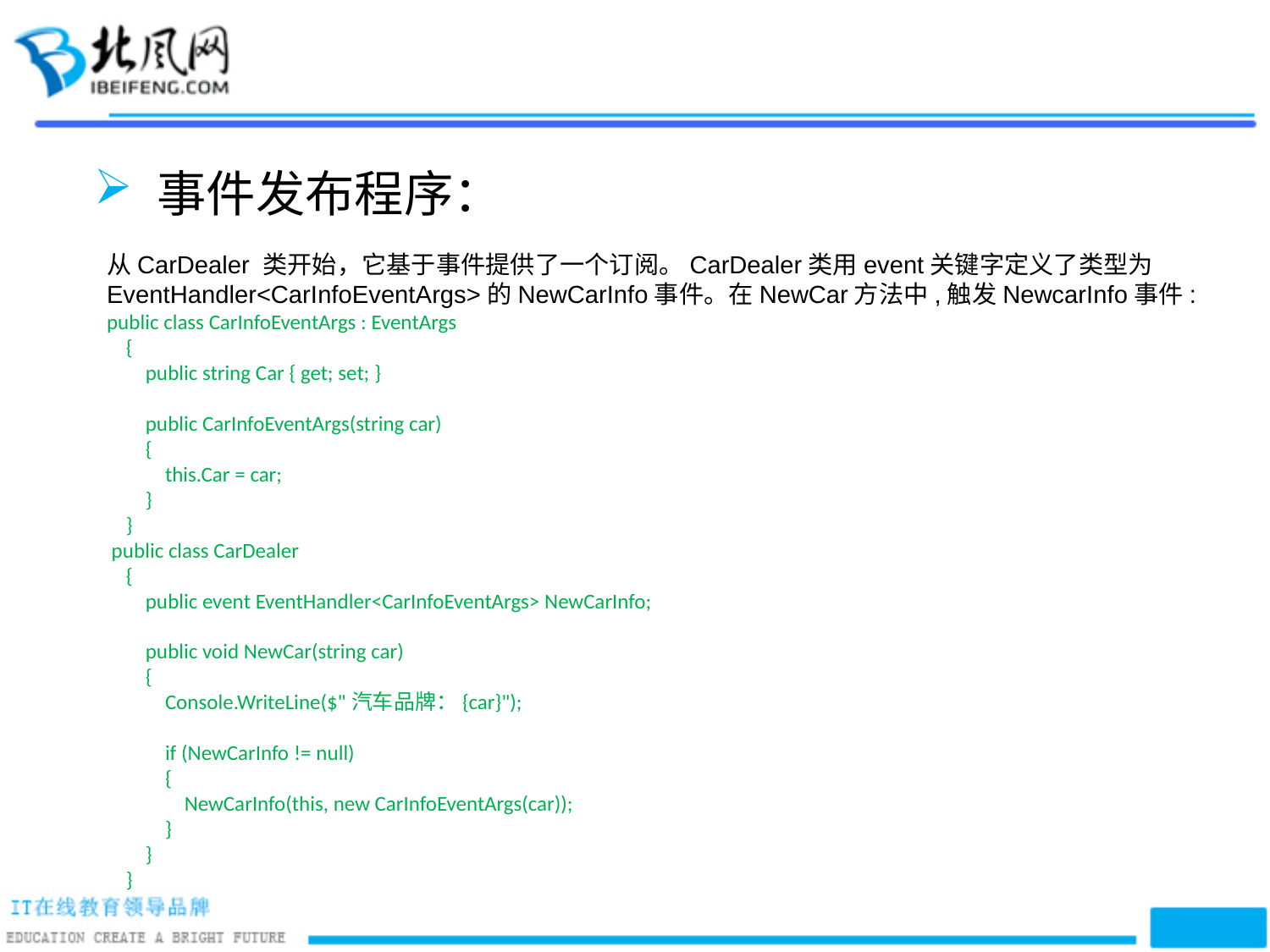

事件发布程序：
从CarDealer 类开始，它基于事件提供了一个订阅。CarDealer类用event关键字定义了类型为EventHandler<CarInfoEventArgs>的NewCarInfo事件。在NewCar方法中,触发NewcarInfo事件:
public class CarInfoEventArgs : EventArgs
    {
        public string Car { get; set; }

        public CarInfoEventArgs(string car)
        {
            this.Car = car;
        }
    }
 public class CarDealer
    {
        public event EventHandler<CarInfoEventArgs> NewCarInfo;

        public void NewCar(string car)
        {
            Console.WriteLine($"汽车品牌：{car}");

            if (NewCarInfo != null)
            {
                NewCarInfo(this, new CarInfoEventArgs(car));
            }
        }
    }